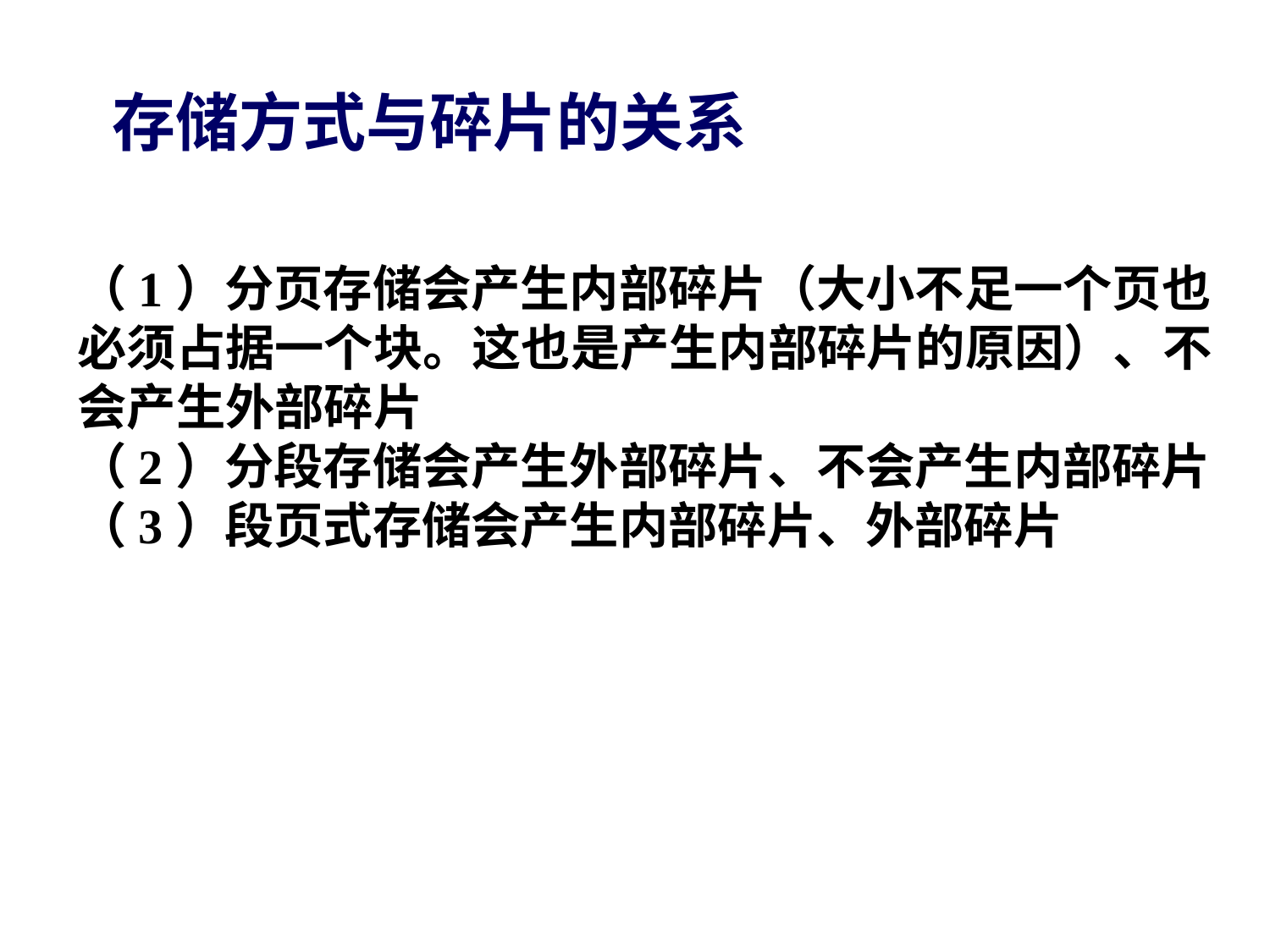

存储方式与碎片的关系
（1）分页存储会产生内部碎片（大小不足一个页也必须占据一个块。这也是产生内部碎片的原因）、不会产生外部碎片
（2）分段存储会产生外部碎片、不会产生内部碎片
（3）段页式存储会产生内部碎片、外部碎片